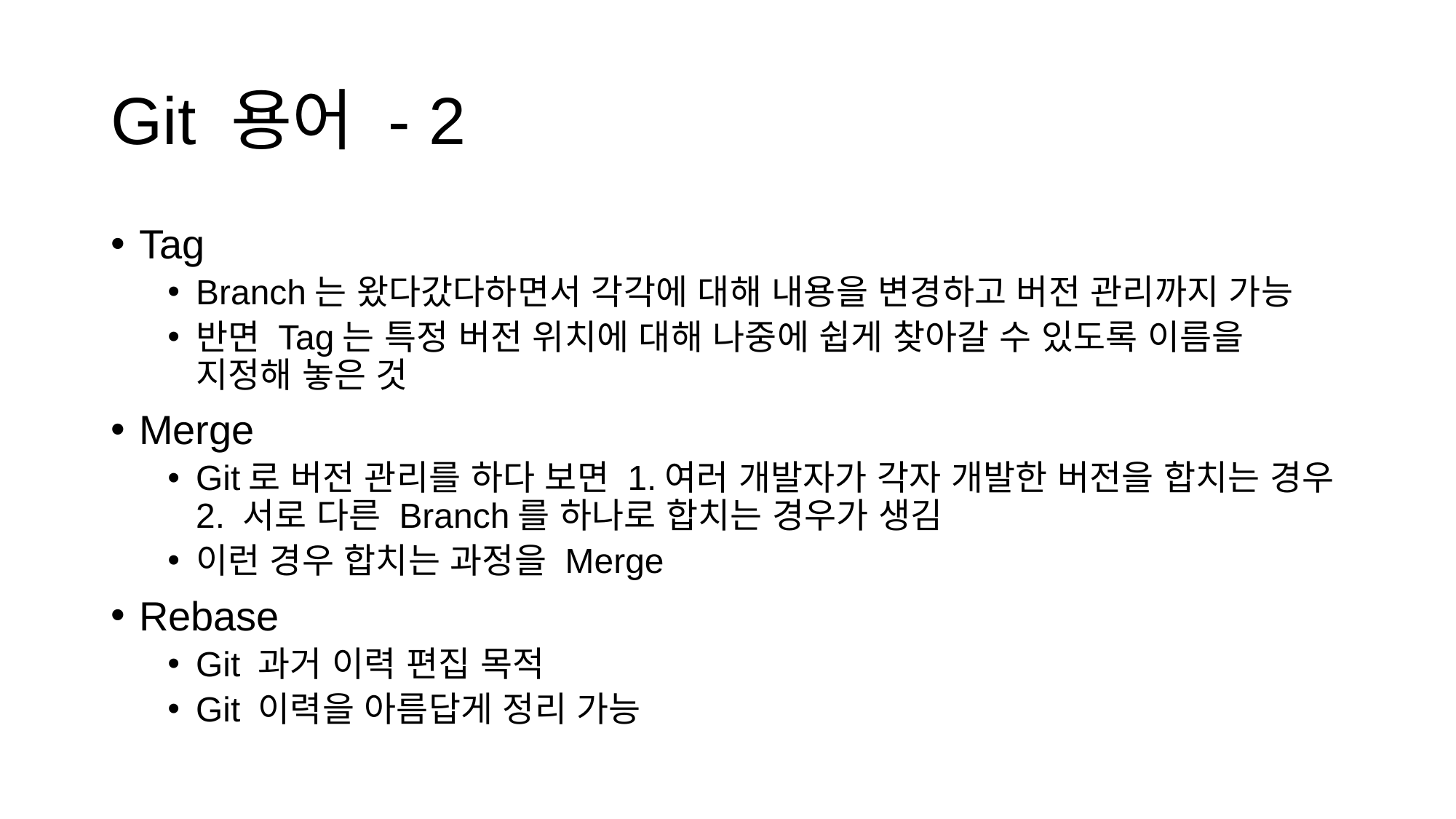

# Git 용어 - 2
Tag
Branch는 왔다갔다하면서 각각에 대해 내용을 변경하고 버전 관리까지 가능
반면 Tag는 특정 버전 위치에 대해 나중에 쉽게 찾아갈 수 있도록 이름을 지정해 놓은 것
Merge
Git로 버전 관리를 하다 보면 1.여러 개발자가 각자 개발한 버전을 합치는 경우 2. 서로 다른 Branch를 하나로 합치는 경우가 생김
이런 경우 합치는 과정을 Merge
Rebase
Git 과거 이력 편집 목적
Git 이력을 아름답게 정리 가능